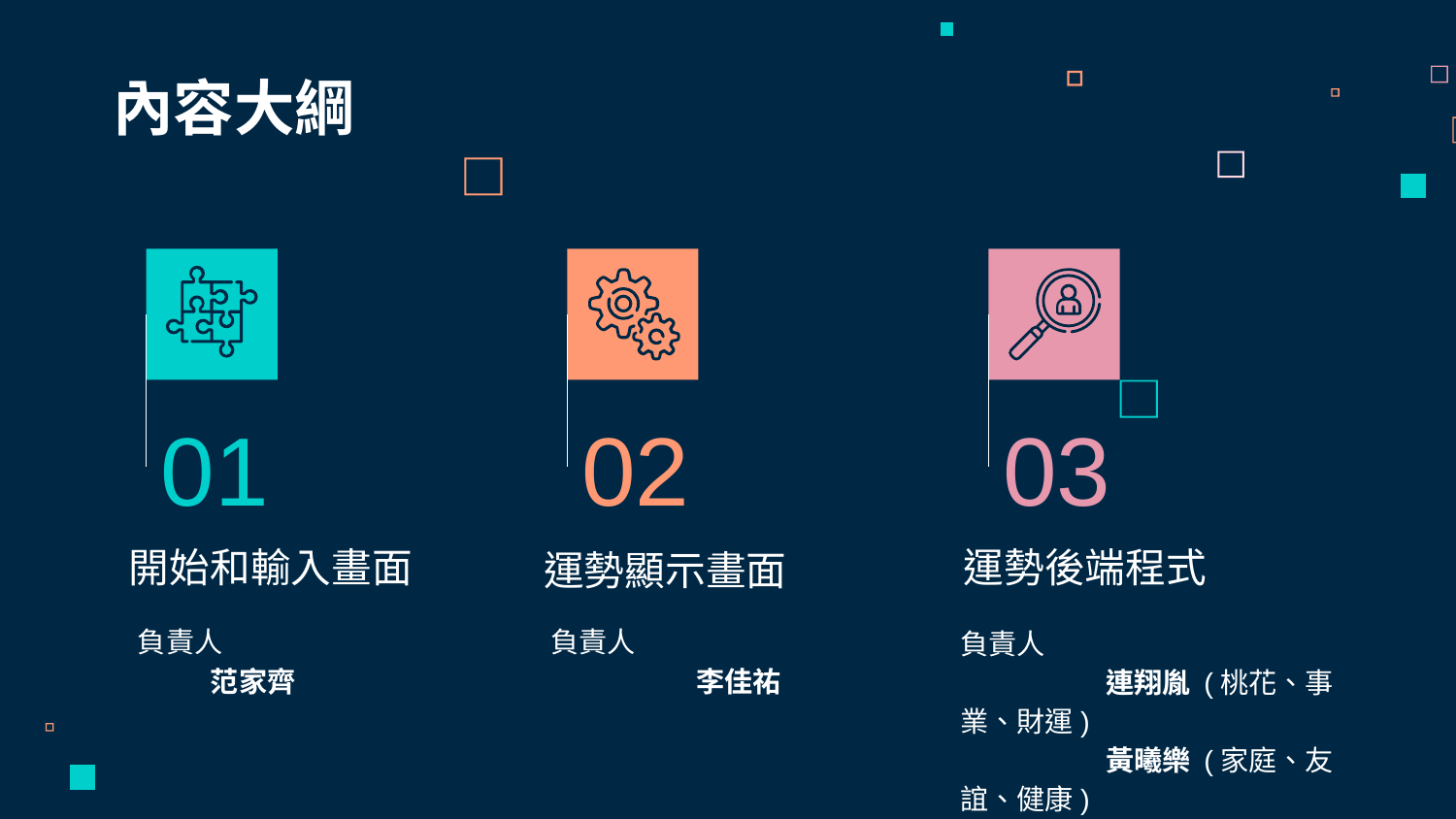

內容大綱

01
02
03
# 開始和輸入畫面
運勢後端程式
運勢顯示畫面
負責人
范家齊
負責人
	李佳祐
負責人
	連翔胤 (桃花、事業、財運)
	黃曦樂 (家庭、友誼、健康)